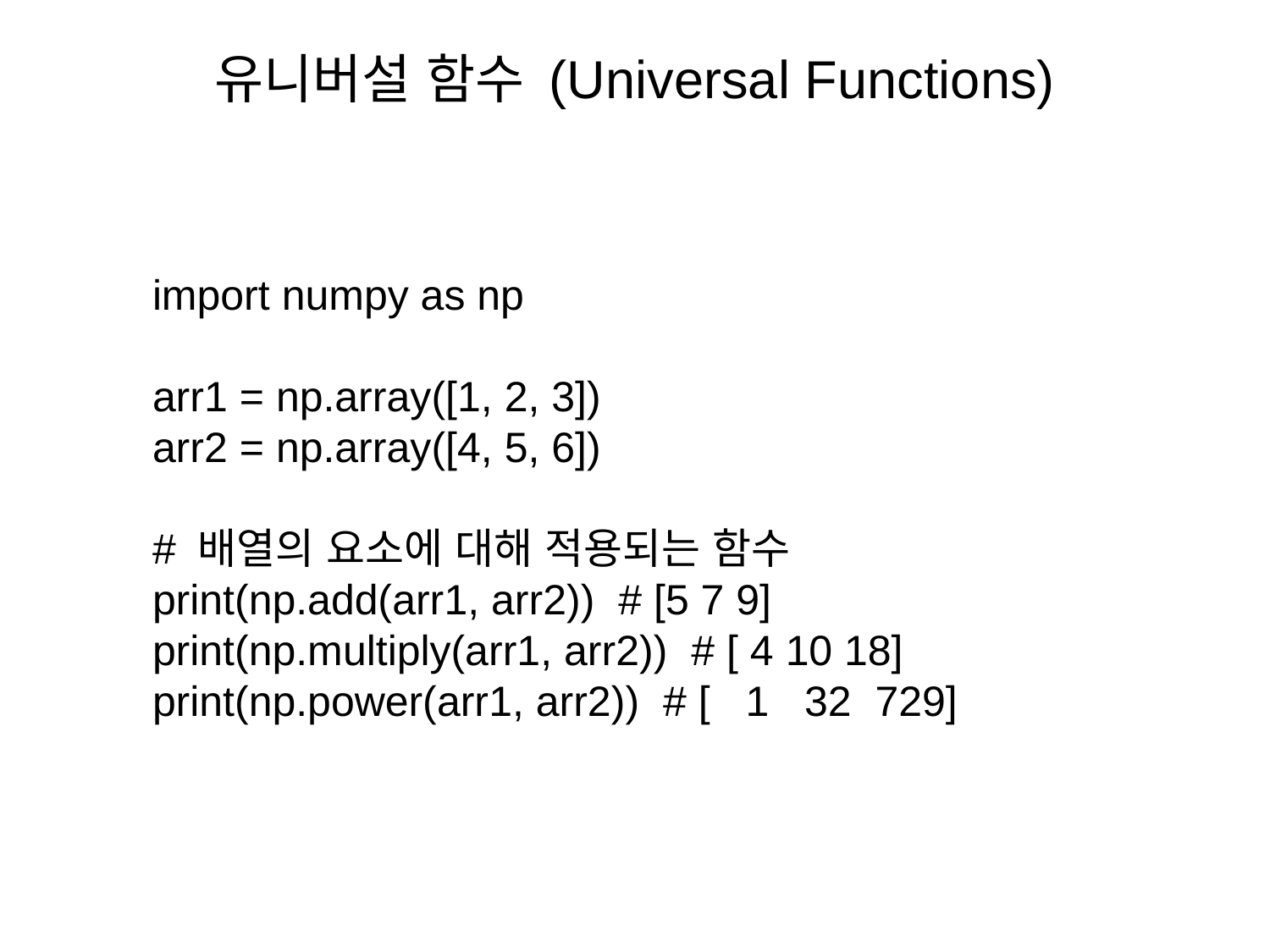

# 유니버설 함수 (Universal Functions)

import numpy as np

arr1 = np.array([1, 2, 3])
arr2 = np.array([4, 5, 6])

# 배열의 요소에 대해 적용되는 함수
print(np.add(arr1, arr2))  # [5 7 9]
print(np.multiply(arr1, arr2))  # [ 4 10 18]
print(np.power(arr1, arr2))  # [   1   32  729]